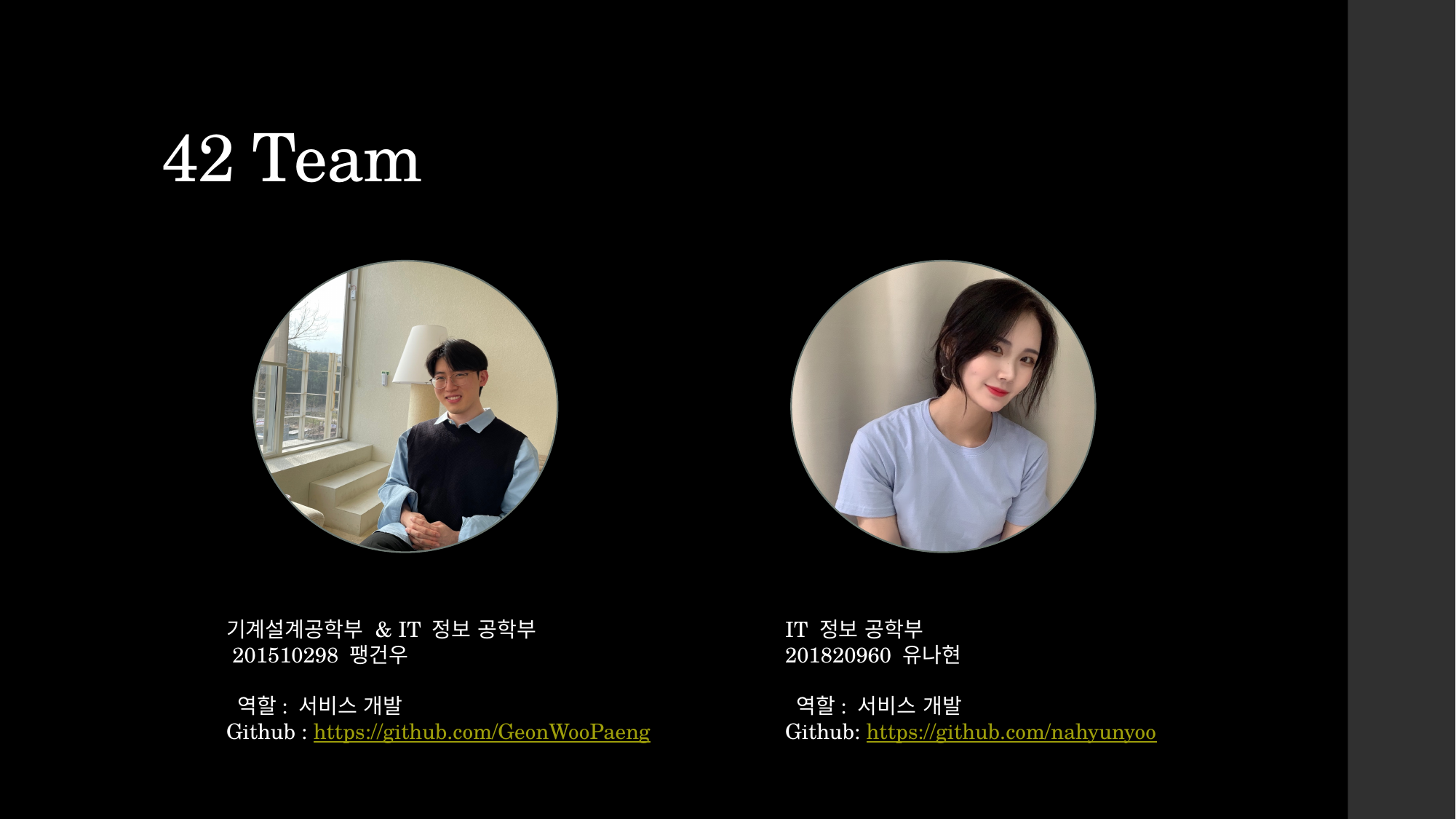

# 42 Team

기계설계공학부 & IT 정보 공학부
 201510298 팽건우

 역할: 서비스 개발
Github : https://github.com/GeonWooPaeng
IT 정보 공학부
201820960 유나현

 역할: 서비스 개발
Github: https://github.com/nahyunyoo